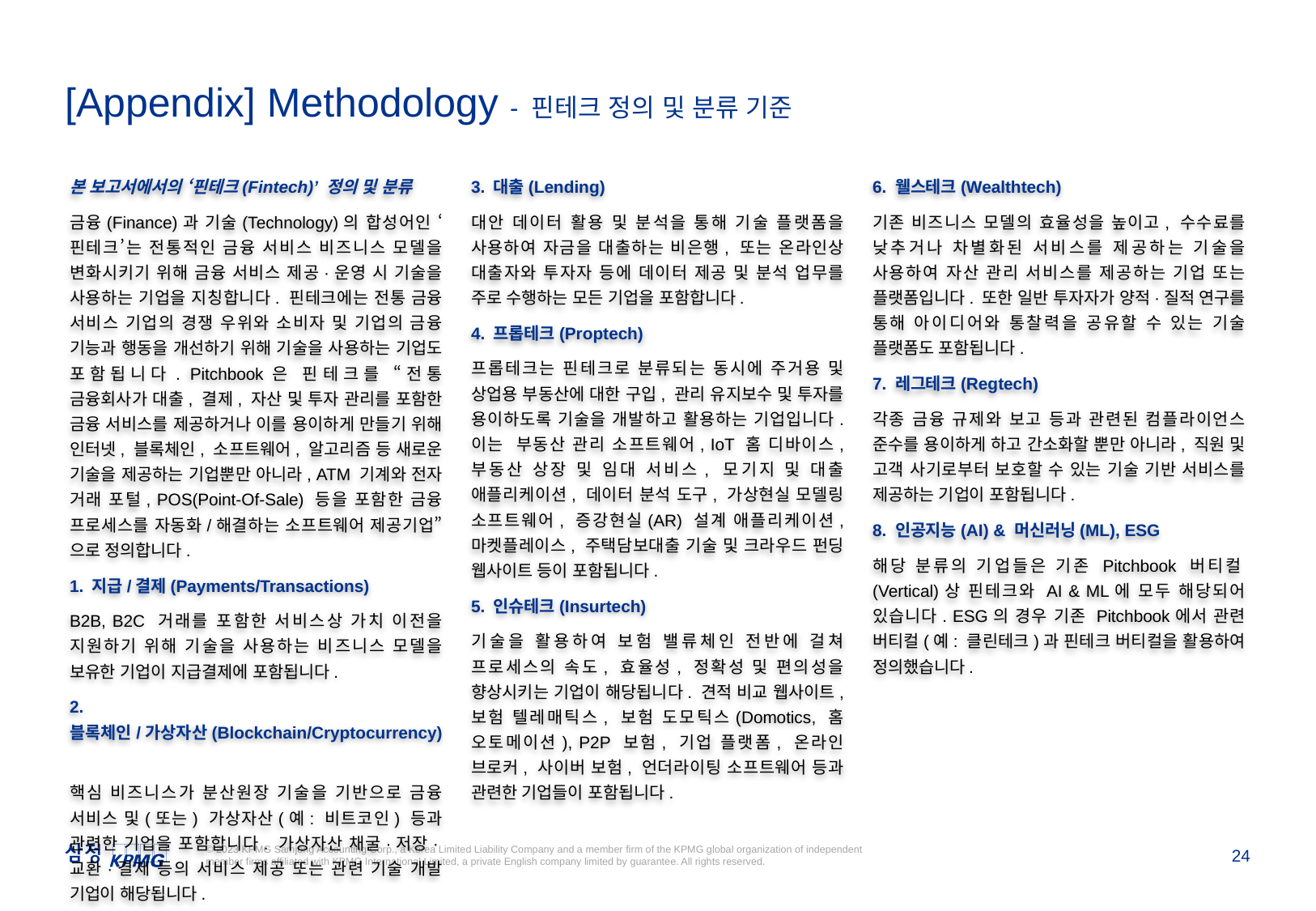

[Appendix] Methodology - 핀테크 정의 및 분류 기준
본 보고서에서의 ‘핀테크(Fintech)’ 정의 및 분류
금융(Finance)과 기술(Technology)의 합성어인 ‘핀테크’는 전통적인 금융 서비스 비즈니스 모델을 변화시키기 위해 금융 서비스 제공·운영 시 기술을 사용하는 기업을 지칭합니다. 핀테크에는 전통 금융 서비스 기업의 경쟁 우위와 소비자 및 기업의 금융 기능과 행동을 개선하기 위해 기술을 사용하는 기업도 포함됩니다. Pitchbook은 핀테크를 “전통 금융회사가 대출, 결제, 자산 및 투자 관리를 포함한 금융 서비스를 제공하거나 이를 용이하게 만들기 위해 인터넷, 블록체인, 소프트웨어, 알고리즘 등 새로운 기술을 제공하는 기업뿐만 아니라, ATM 기계와 전자 거래 포털, POS(Point-Of-Sale) 등을 포함한 금융 프로세스를 자동화/해결하는 소프트웨어 제공기업”으로 정의합니다.
1. 지급/결제(Payments/Transactions)
B2B, B2C 거래를 포함한 서비스상 가치 이전을 지원하기 위해 기술을 사용하는 비즈니스 모델을 보유한 기업이 지급결제에 포함됩니다.
2. 블록체인/가상자산(Blockchain/Cryptocurrency)
핵심 비즈니스가 분산원장 기술을 기반으로 금융 서비스 및(또는) 가상자산(예: 비트코인) 등과 관련한 기업을 포함합니다. 가상자산 채굴·저장·교환·결제 등의 서비스 제공 또는 관련 기술 개발 기업이 해당됩니다.
3. 대출(Lending)
대안 데이터 활용 및 분석을 통해 기술 플랫폼을 사용하여 자금을 대출하는 비은행, 또는 온라인상 대출자와 투자자 등에 데이터 제공 및 분석 업무를 주로 수행하는 모든 기업을 포함합니다.
4. 프롭테크(Proptech)
프롭테크는 핀테크로 분류되는 동시에 주거용 및 상업용 부동산에 대한 구입, 관리 유지보수 및 투자를 용이하도록 기술을 개발하고 활용하는 기업입니다. 이는  부동산 관리 소프트웨어, IoT 홈 디바이스, 부동산 상장 및 임대 서비스, 모기지 및 대출 애플리케이션, 데이터 분석 도구, 가상현실 모델링 소프트웨어, 증강현실(AR) 설계 애플리케이션, 마켓플레이스, 주택담보대출 기술 및 크라우드 펀딩 웹사이트 등이 포함됩니다.
5. 인슈테크(Insurtech)
기술을 활용하여 보험 밸류체인 전반에 걸쳐 프로세스의 속도, 효율성, 정확성 및 편의성을 향상시키는 기업이 해당됩니다. 견적 비교 웹사이트, 보험 텔레매틱스, 보험 도모틱스(Domotics, 홈 오토메이션), P2P 보험, 기업 플랫폼, 온라인 브로커, 사이버 보험, 언더라이팅 소프트웨어 등과 관련한 기업들이 포함됩니다.

6. 웰스테크(Wealthtech)
기존 비즈니스 모델의 효율성을 높이고, 수수료를 낮추거나 차별화된 서비스를 제공하는 기술을 사용하여 자산 관리 서비스를 제공하는 기업 또는 플랫폼입니다. 또한 일반 투자자가 양적·질적 연구를 통해 아이디어와 통찰력을 공유할 수 있는 기술 플랫폼도 포함됩니다.
7. 레그테크(Regtech)
각종 금융 규제와 보고 등과 관련된 컴플라이언스 준수를 용이하게 하고 간소화할 뿐만 아니라, 직원 및 고객 사기로부터 보호할 수 있는 기술 기반 서비스를 제공하는 기업이 포함됩니다.
8. 인공지능(AI) & 머신러닝(ML), ESG
해당 분류의 기업들은 기존 Pitchbook 버티컬(Vertical)상 핀테크와 AI & ML에 모두 해당되어 있습니다. ESG의 경우 기존 Pitchbook에서 관련 버티컬(예: 클린테크)과 핀테크 버티컬을 활용하여 정의했습니다.